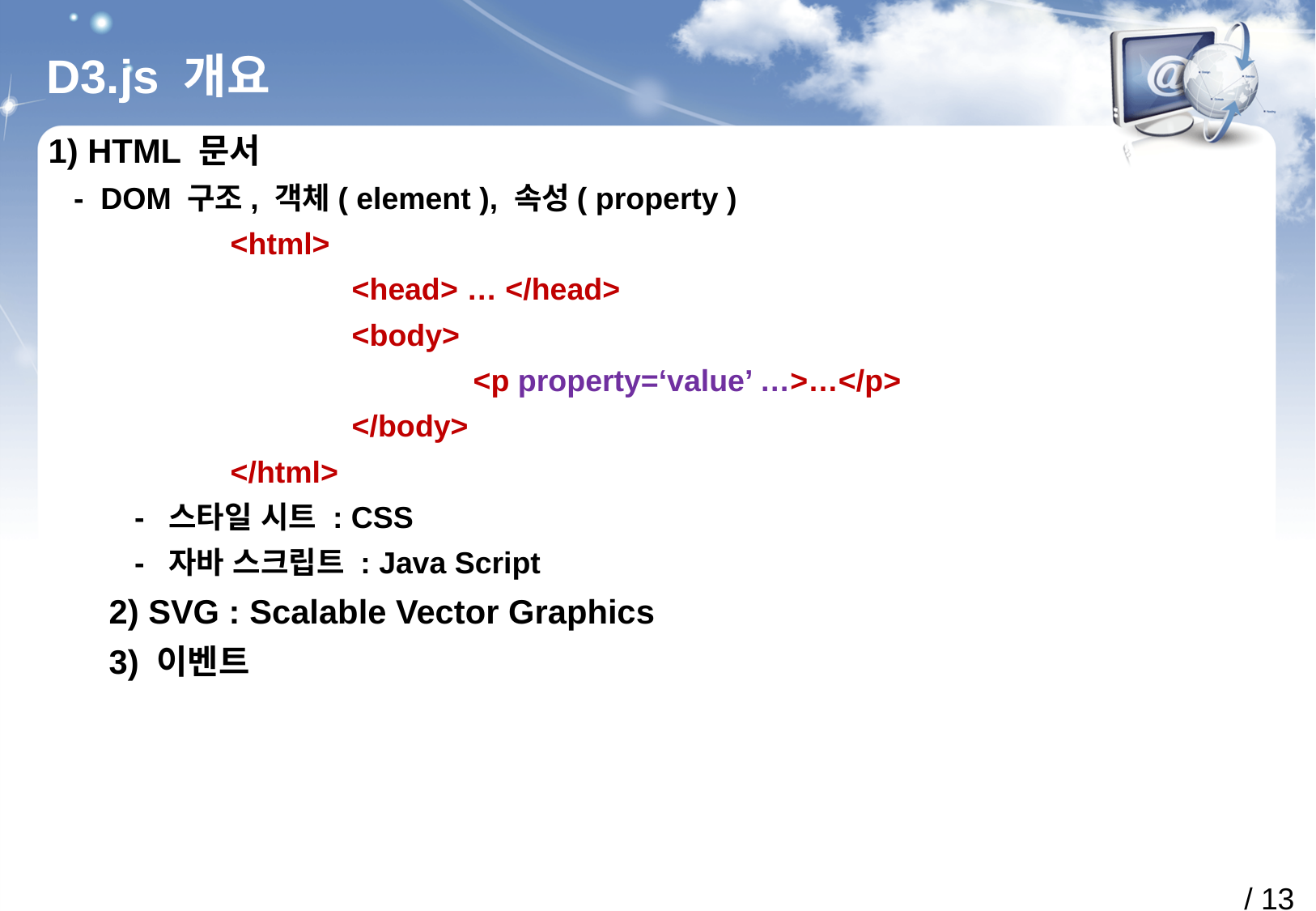

# D3.js 개요
1) HTML 문서
   -  DOM 구조, 객체( element ), 속성( property )
	<html>
		<head> … </head>
		<body>
			<p property=‘value’ …>…</p>
		</body>
	</html>
   -  스타일 시트 : CSS
   -  자바 스크립트 : Java Script
2) SVG : Scalable Vector Graphics
3) 이벤트
/ 13